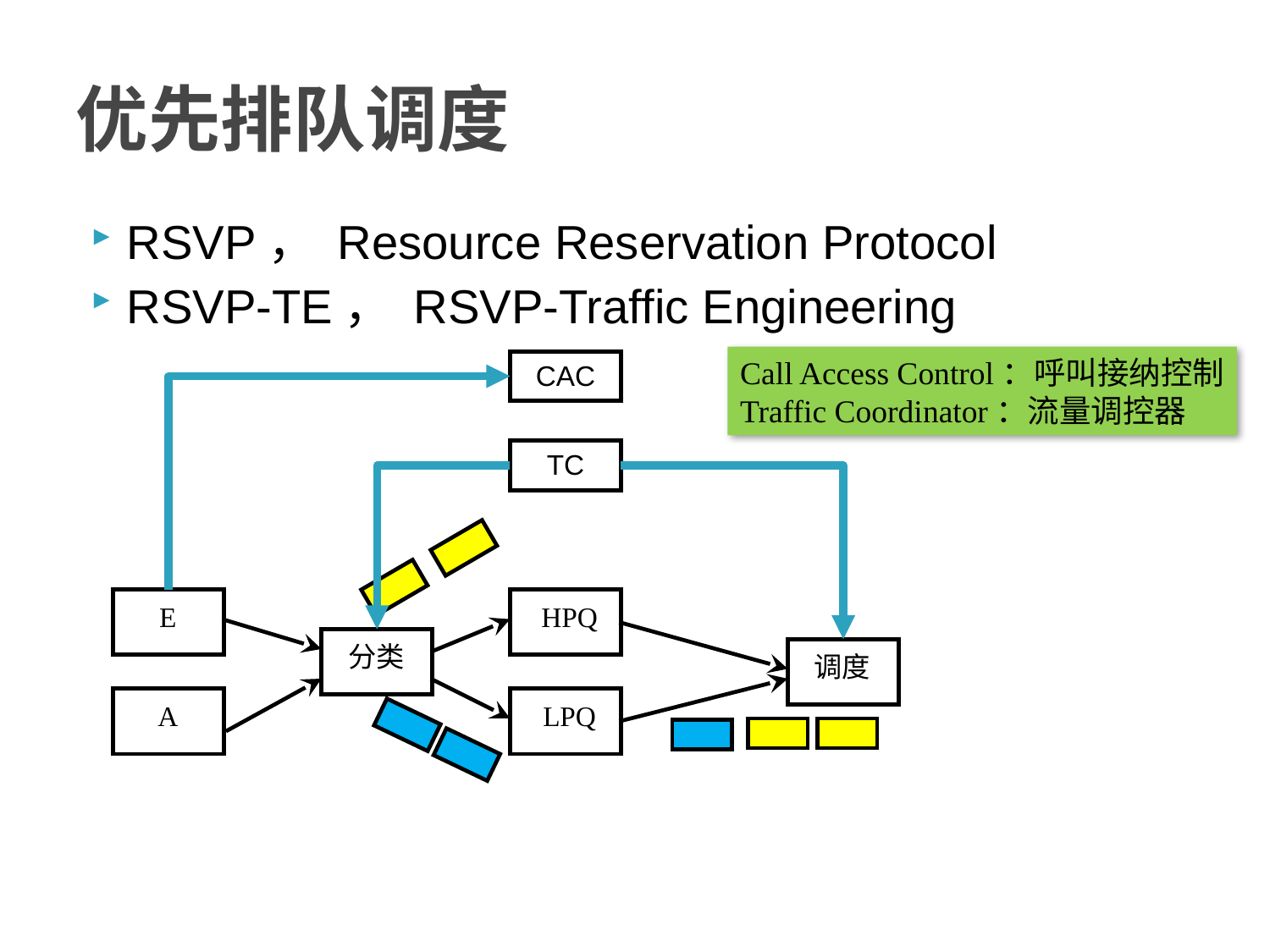

# 优先排队调度
RSVP， Resource Reservation Protocol
RSVP-TE， RSVP-Traffic Engineering
Call Access Control：呼叫接纳控制
Traffic Coordinator：流量调控器
CAC
TC

E
HPQ

分类

调度

A
LPQ